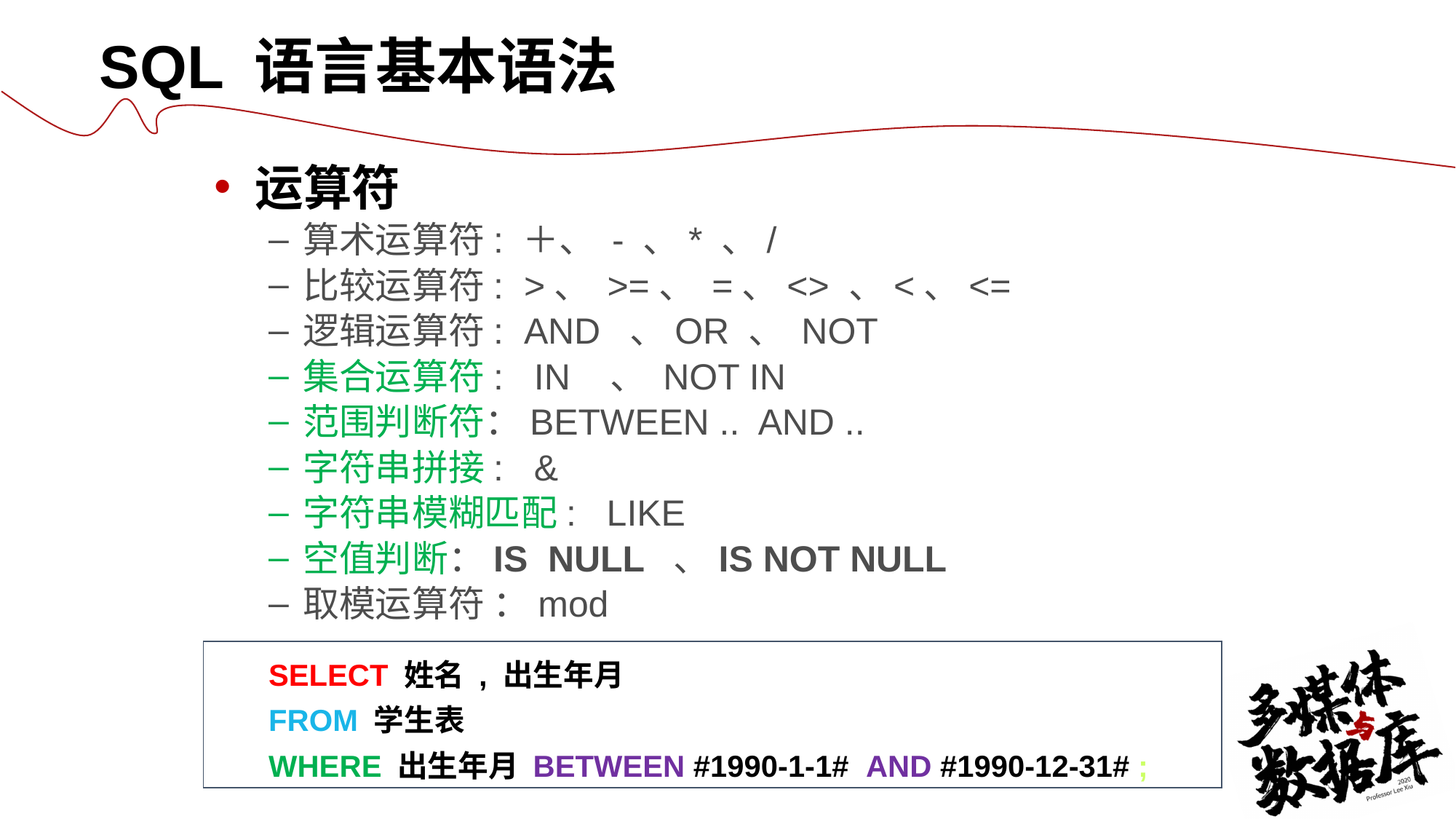

SQL 语言基本语法
运算符
算术运算符: ＋、 - 、* 、/
比较运算符:  >、 >=、 =、<> 、<、<=
逻辑运算符:  AND  、OR 、 NOT
集合运算符:   IN   、 NOT IN
范围判断符：BETWEEN ..  AND ..
字符串拼接:   &
字符串模糊匹配:   LIKE
空值判断：IS  NULL  、IS NOT NULL
取模运算符 ：mod
SELECT 姓名 , 出生年月
FROM 学生表
WHERE 出生年月 BETWEEN #1990-1-1#  AND #1990-12-31# ;